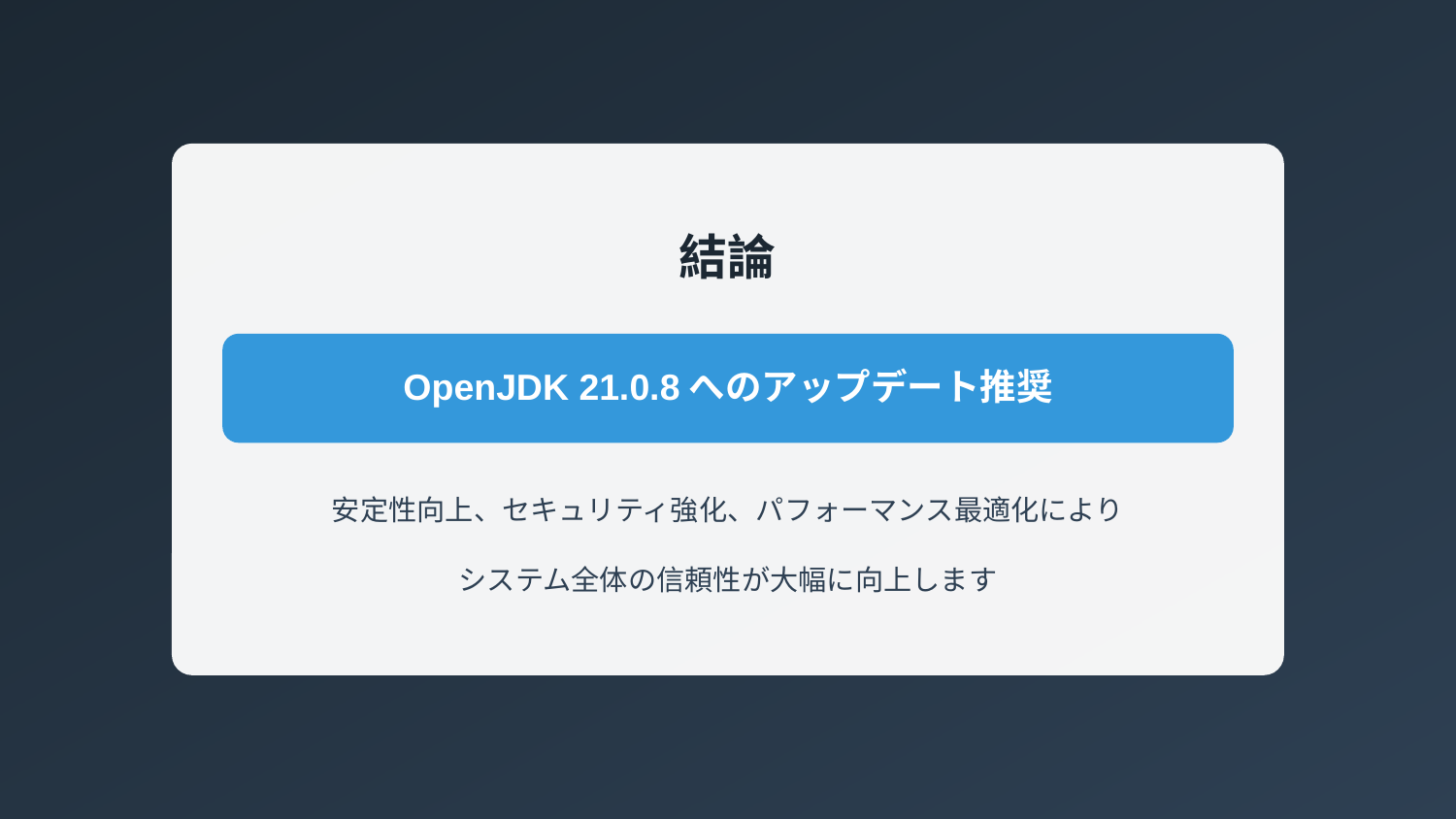

結論

OpenJDK 21.0.8へのアップデート推奨
安定性向上、セキュリティ強化、パフォーマンス最適化により
システム全体の信頼性が大幅に向上します